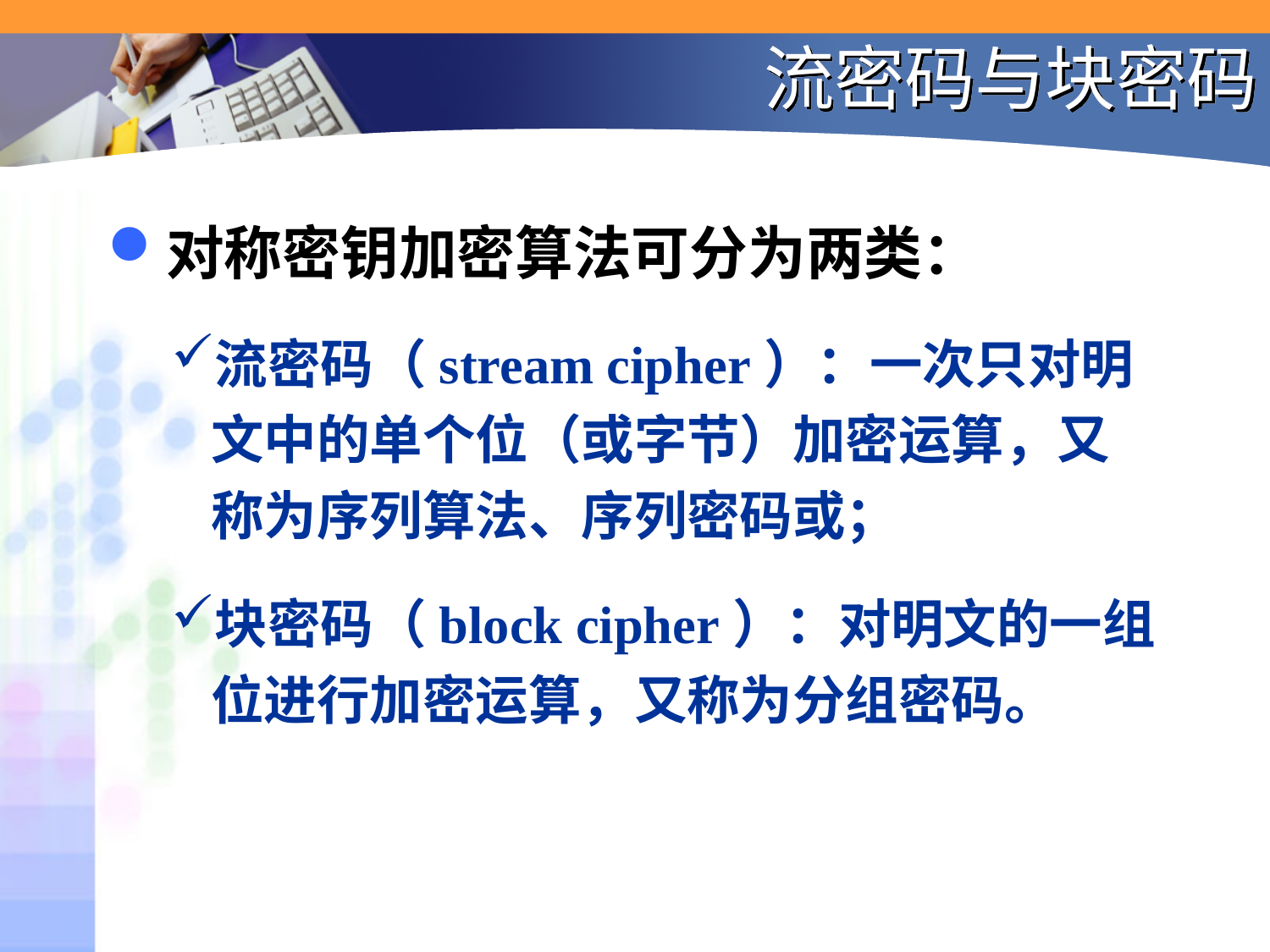

# 流密码与块密码
对称密钥加密算法可分为两类：
流密码（stream cipher）：一次只对明文中的单个位（或字节）加密运算，又称为序列算法、序列密码或；
块密码（block cipher）：对明文的一组位进行加密运算，又称为分组密码。